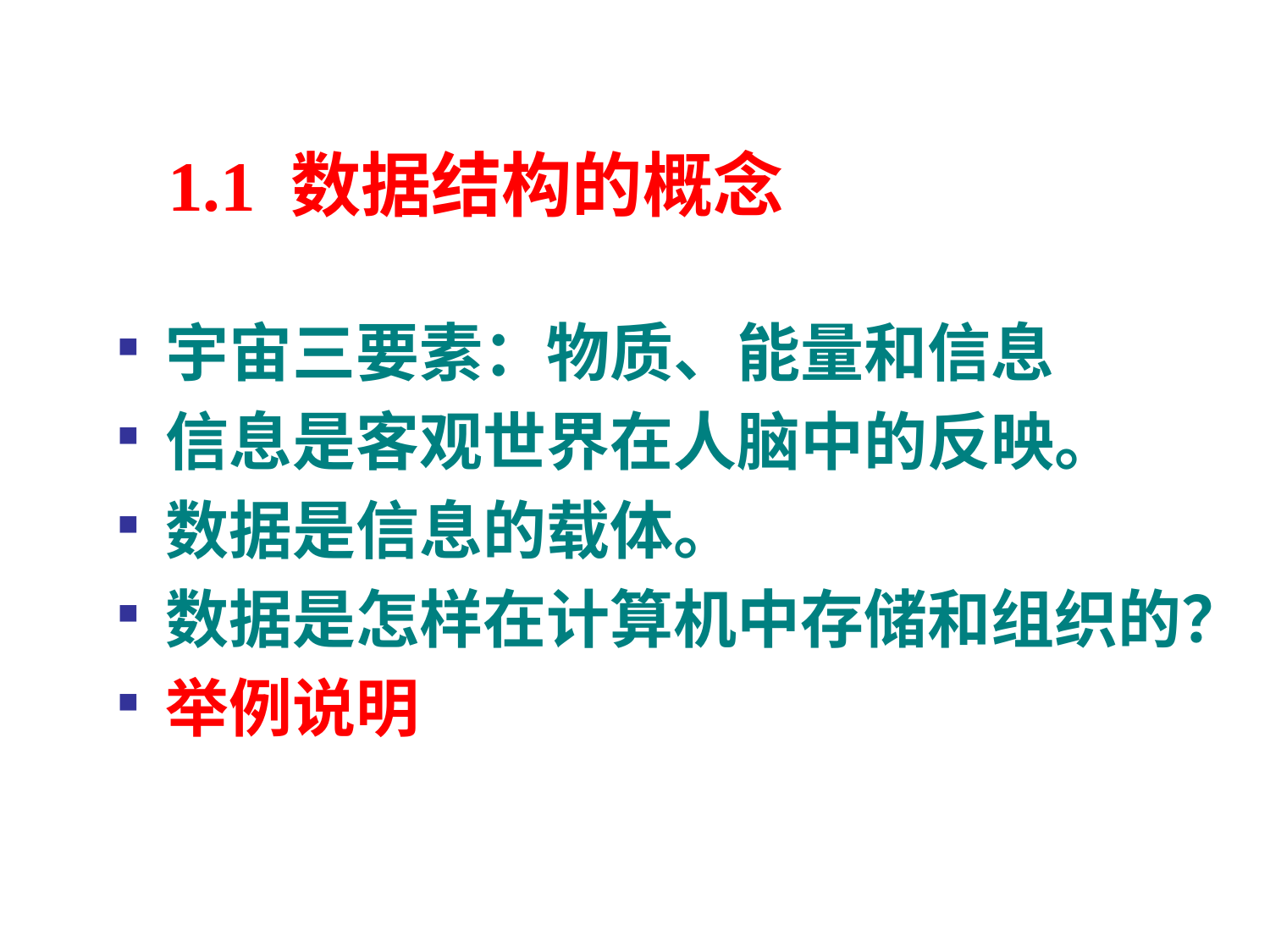

# 1.1 数据结构的概念
宇宙三要素：物质、能量和信息
信息是客观世界在人脑中的反映。
数据是信息的载体。
数据是怎样在计算机中存储和组织的？
举例说明
11